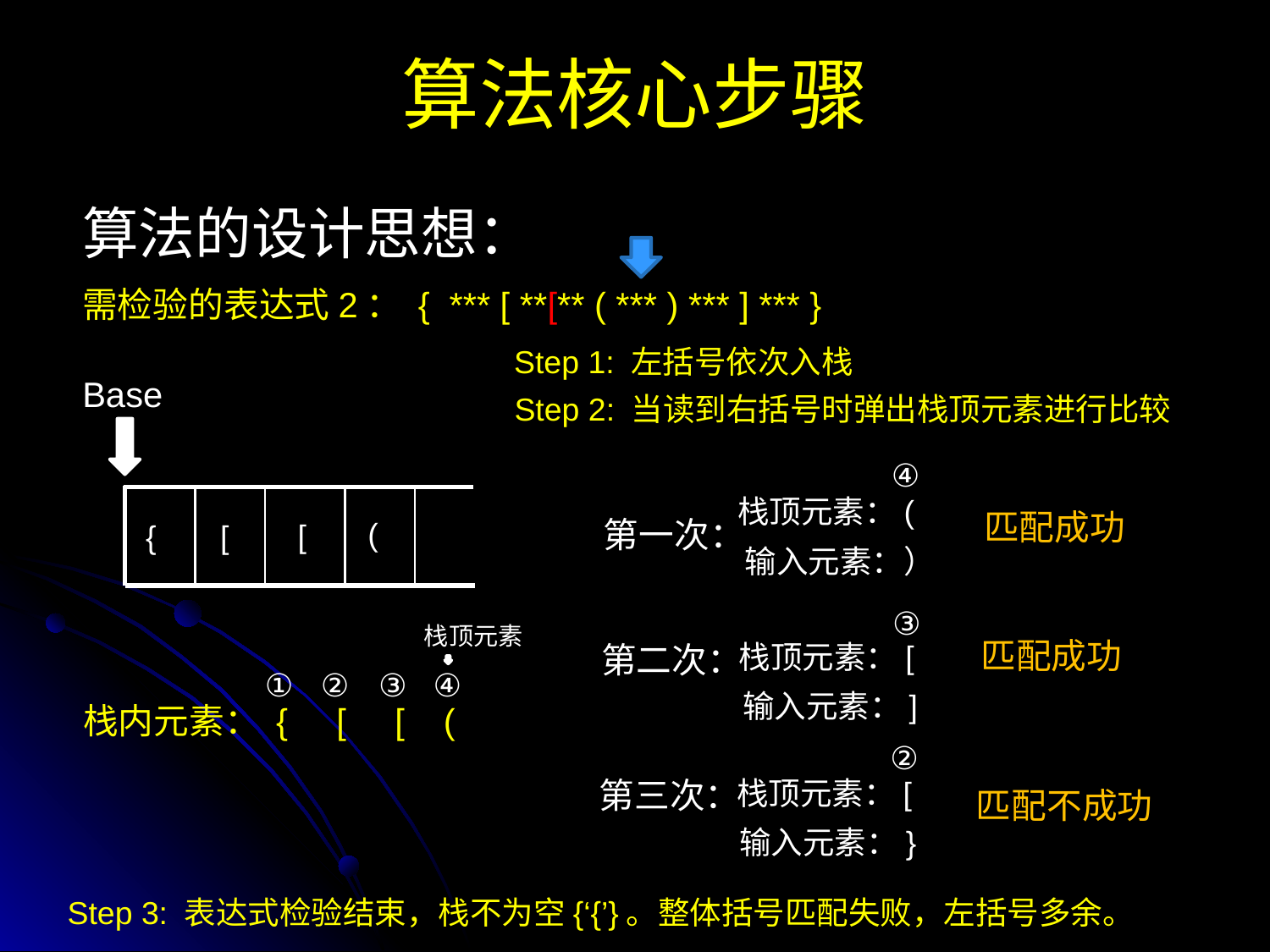

# 算法核心步骤
算法的设计思想：

需检验的表达式2： {  *** [ **[** ( *** ) *** ] *** }
Step 1: 左括号依次入栈
Base
Step 2: 当读到右括号时弹出栈顶元素进行比较

④
栈顶元素：(
输入元素：）
第一次：
匹配成功
(
[
{
[
③
第二次：
栈顶元素：[
输入元素：]
匹配成功
栈顶元素

①
②
③
栈内元素： {     [     [    (
④
②

第三次：
栈顶元素：[
输入元素：}
匹配不成功
Step 3: 表达式检验结束，栈不为空{‘{’}。整体括号匹配失败，左括号多余。